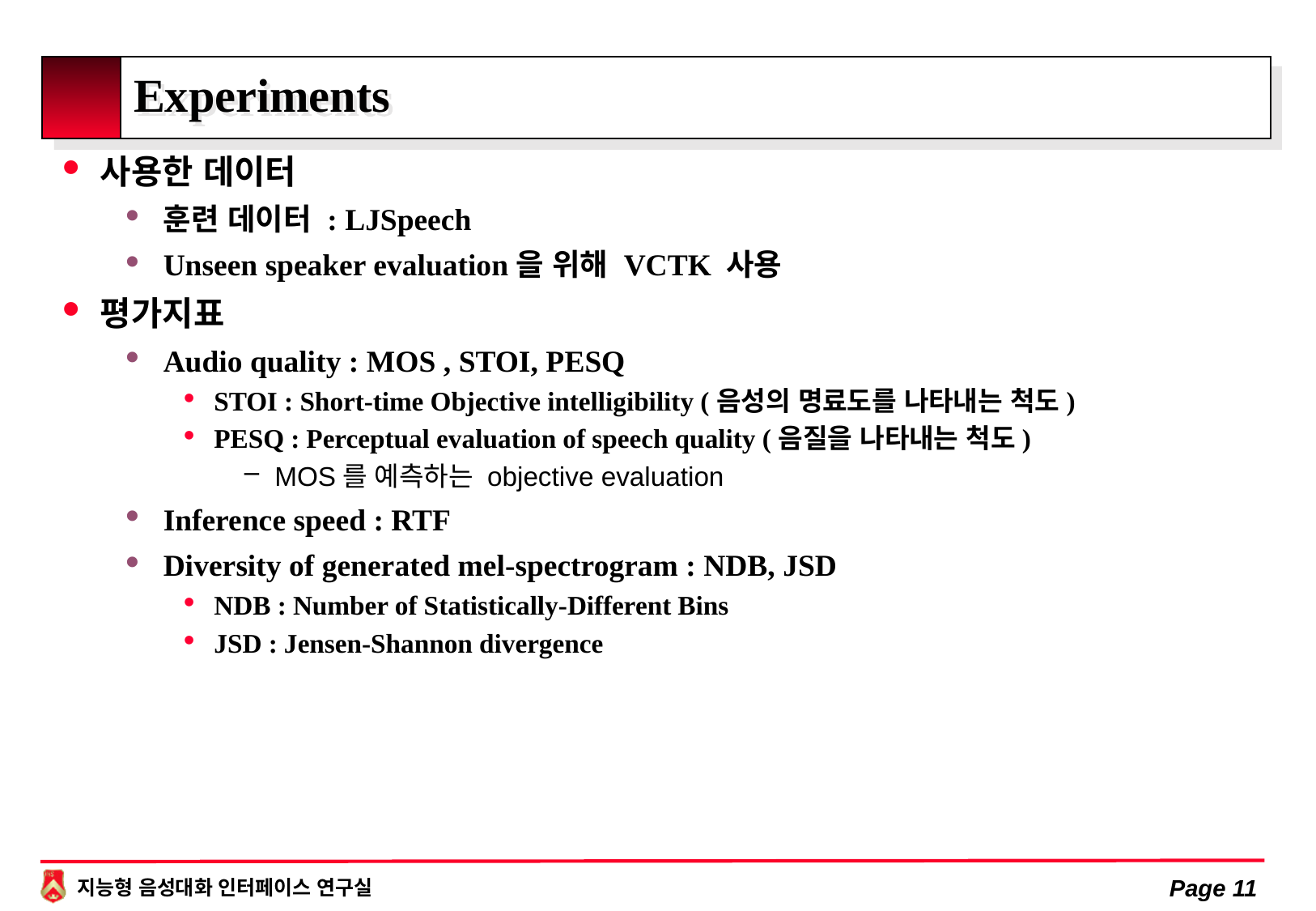

# Experiments
사용한 데이터
훈련 데이터 : LJSpeech
Unseen speaker evaluation을 위해 VCTK 사용
평가지표
Audio quality : MOS , STOI, PESQ
STOI : Short-time Objective intelligibility (음성의 명료도를 나타내는 척도)
PESQ : Perceptual evaluation of speech quality (음질을 나타내는 척도)
MOS를 예측하는 objective evaluation
Inference speed : RTF
Diversity of generated mel-spectrogram : NDB, JSD
NDB : Number of Statistically-Different Bins
JSD : Jensen-Shannon divergence
Page 11